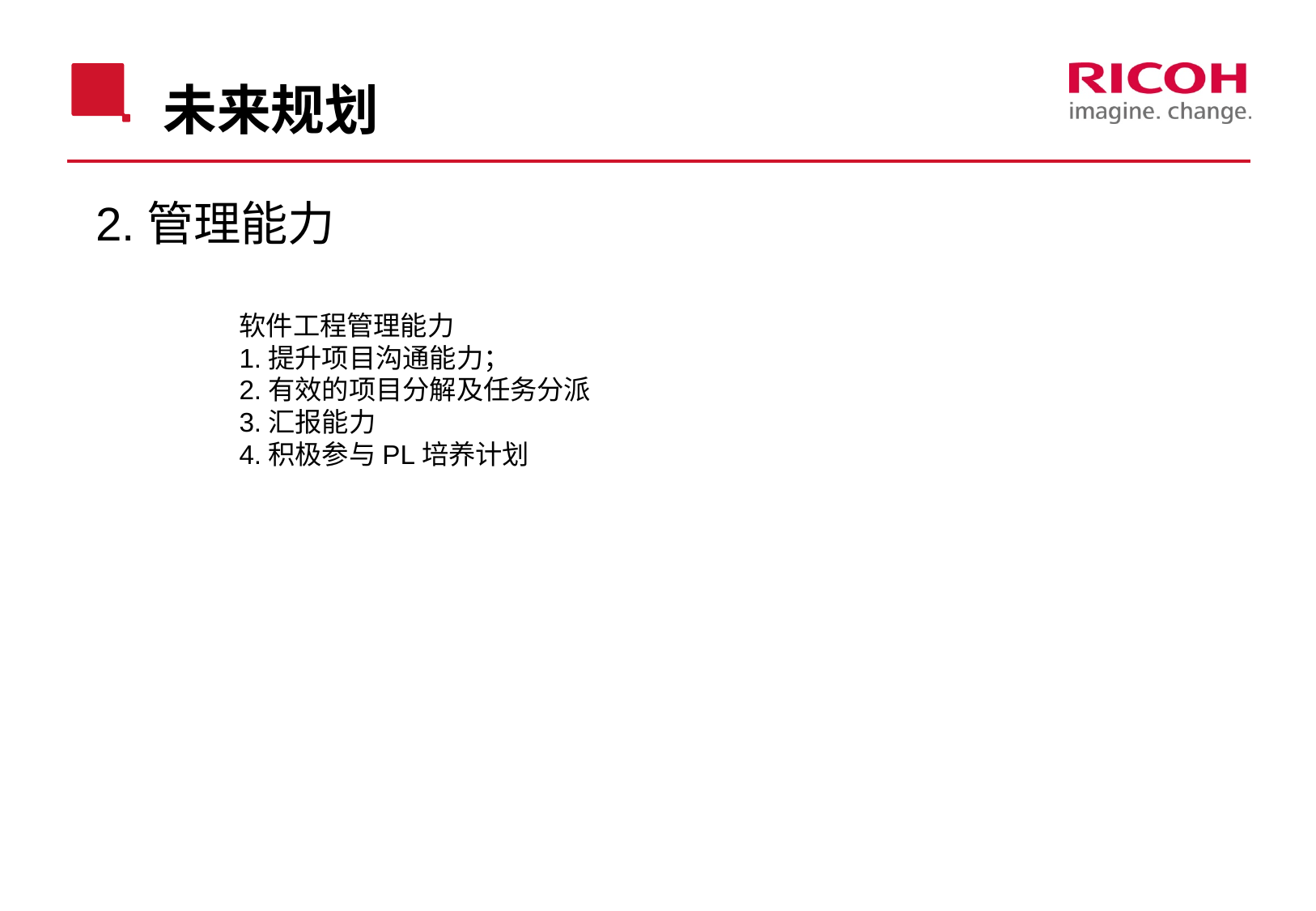

# 未来规划
2.管理能力
软件工程管理能力
1.提升项目沟通能力；
2.有效的项目分解及任务分派
3.汇报能力
4.积极参与PL培养计划